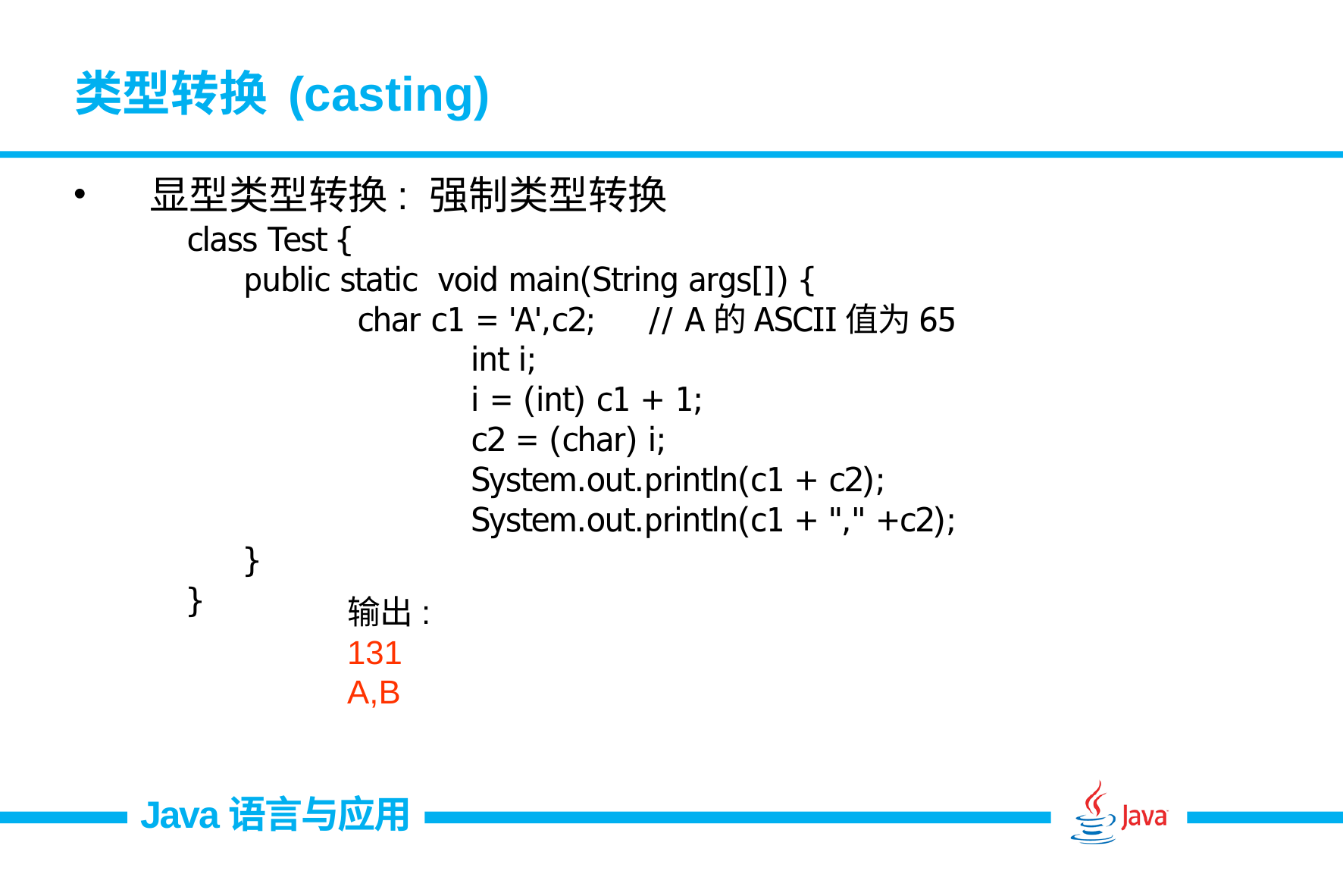

# 类型转换 (casting)
显型类型转换: 强制类型转换
class Test {
	public static  void main(String args[]) {
		char c1 = 'A',c2;     // A的ASCII值为65
			int i;
			i = (int) c1 + 1;
			c2 = (char) i;
			System.out.println(c1 + c2);
			System.out.println(c1 + "," +c2);
	}
}

输出:
131
A,B